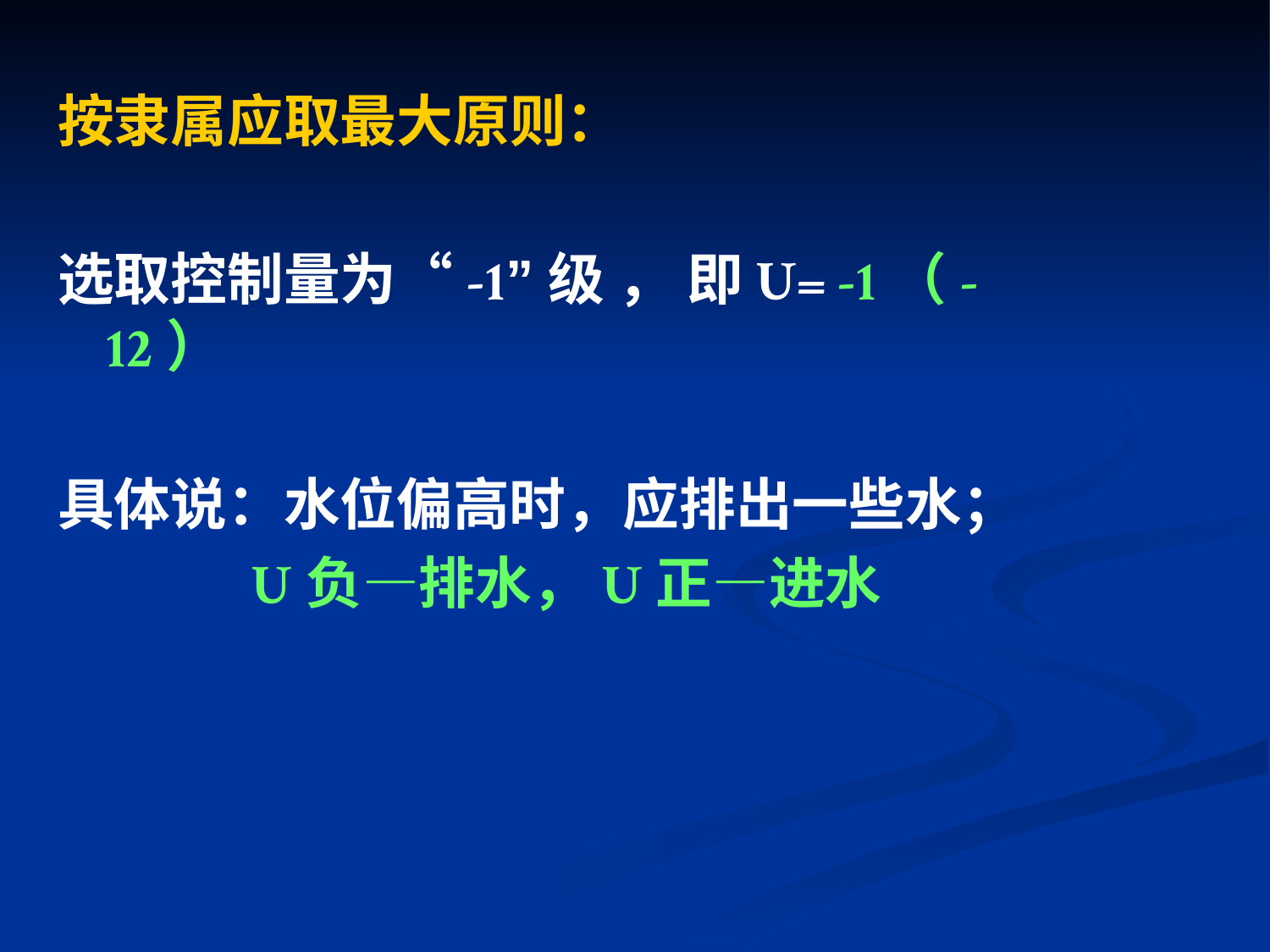

按隶属应取最大原则：

选取控制量为“-1”级 ， 即U= -1（-12）

具体说：水位偏高时，应排出一些水；
                 U负—排水，U正—进水